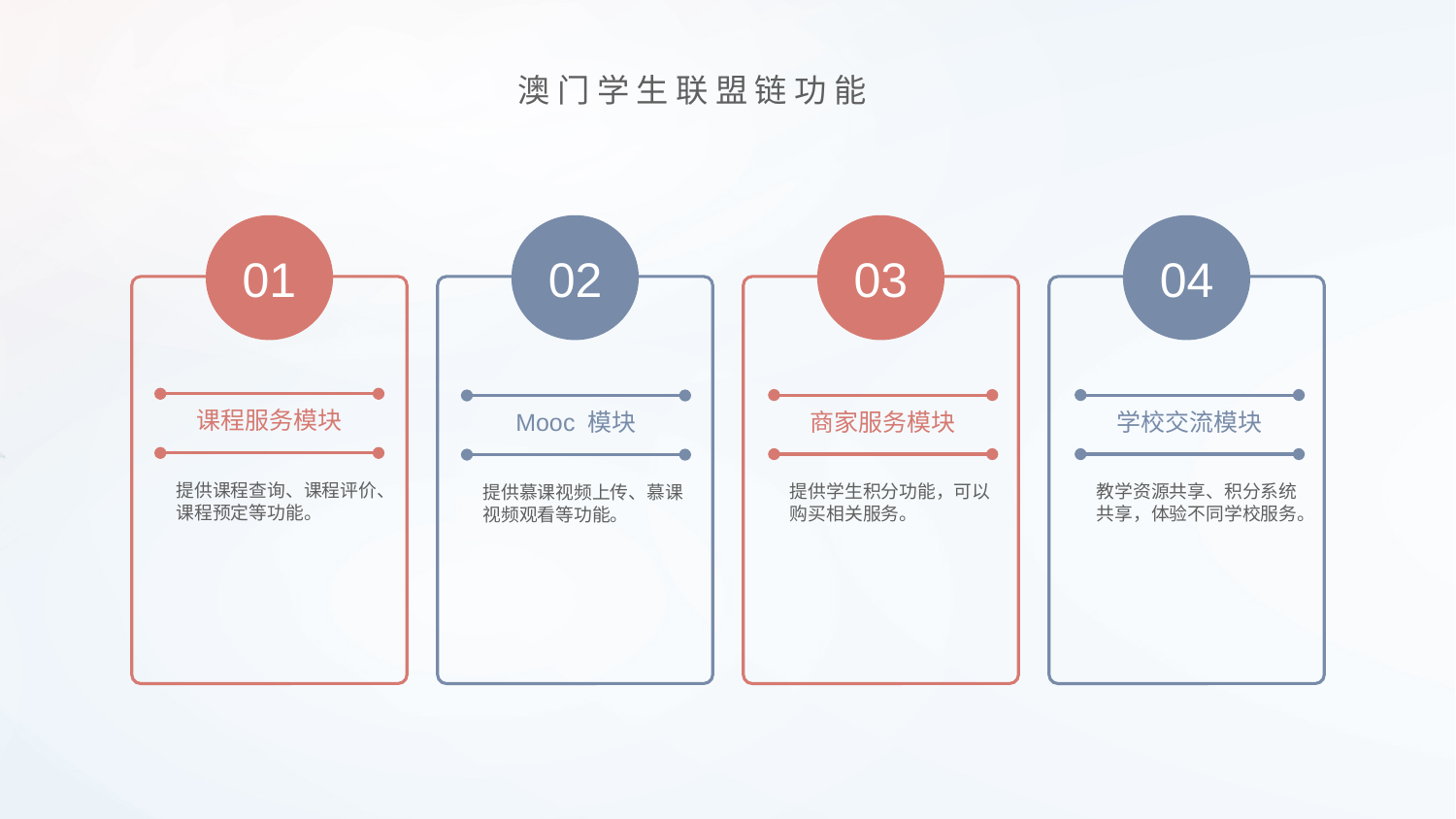

澳 门 学 生 联 盟 链 功 能

01
02
03
04

课程服务模块
商家服务模块
学校交流模块
Mooc 模块
提供课程查询、课程评价、课程预定等功能。
提供学生积分功能，可以购买相关服务。
教学资源共享、积分系统共享，体验不同学校服务。
提供慕课视频上传、慕课视频观看等功能。